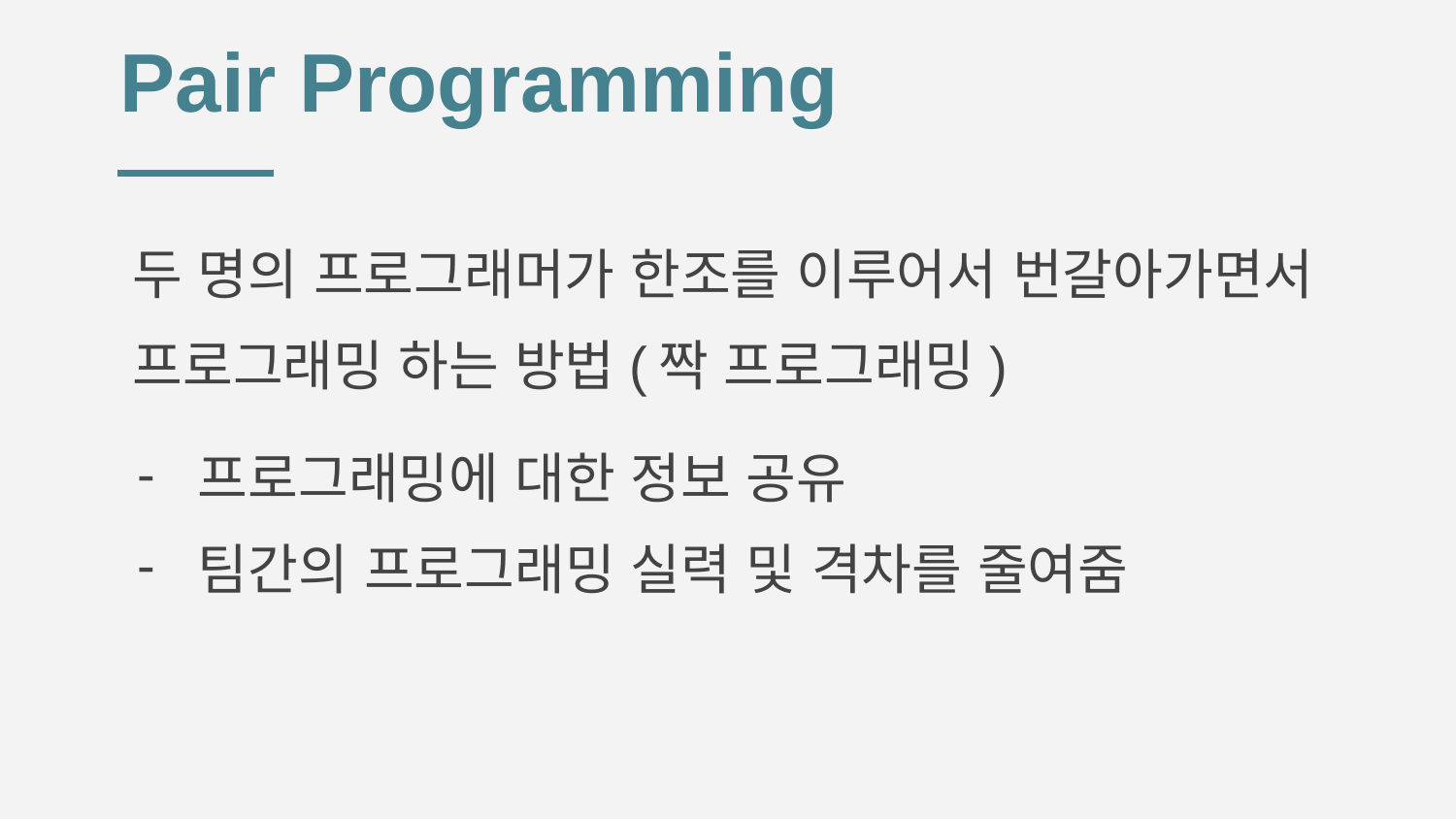

# Pair Programming
두 명의 프로그래머가 한조를 이루어서 번갈아가면서 프로그래밍 하는 방법(짝 프로그래밍)
프로그래밍에 대한 정보 공유
팀간의 프로그래밍 실력 및 격차를 줄여줌